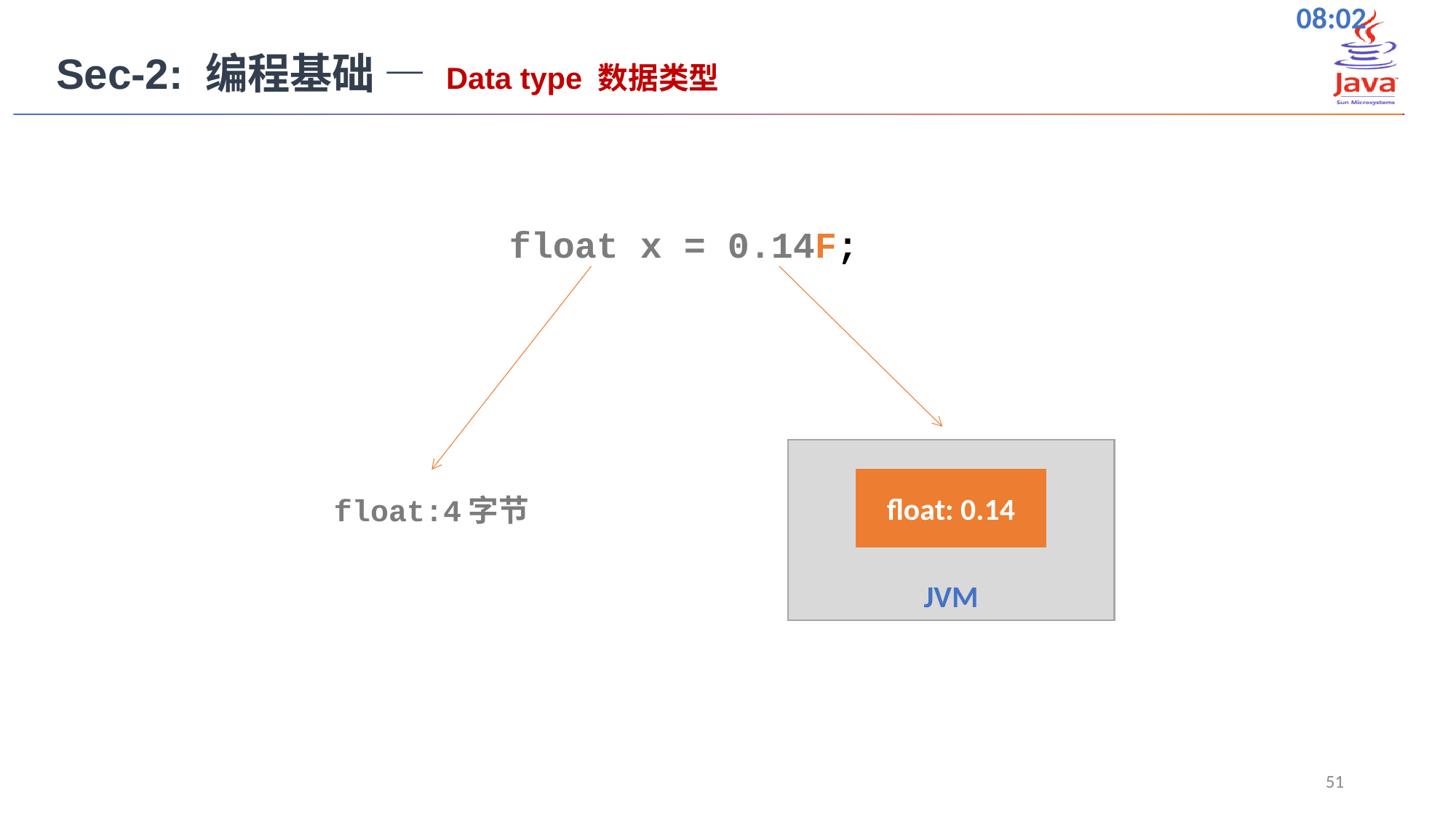

Sec-2: 编程基础 — Data type 数据类型
float x = 0.14F;

JVM
float: 0.14
float:4字节
51